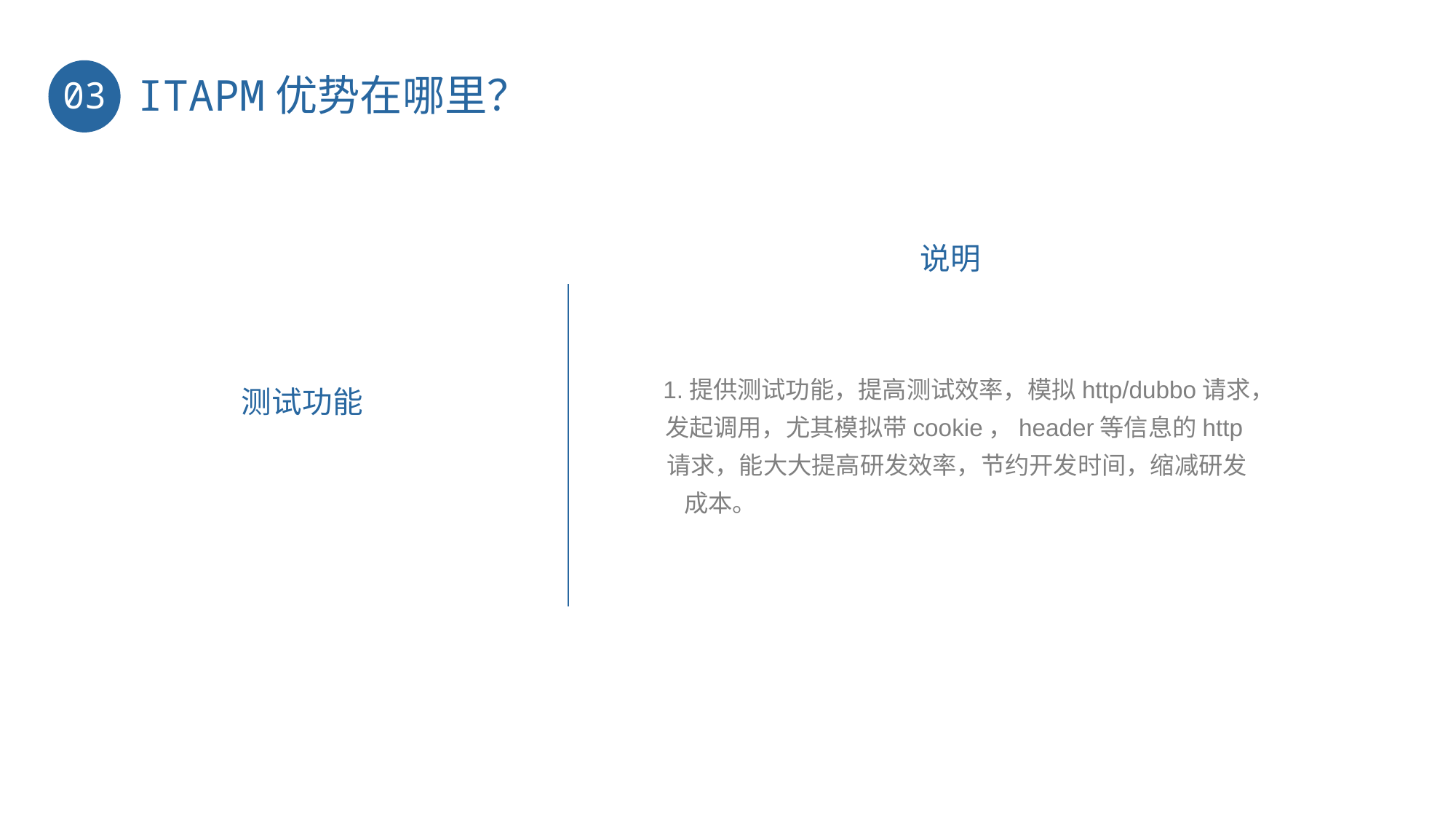

ITAPM优势在哪里？
03
说明
1.提供测试功能，提高测试效率，模拟http/dubbo请求，发起调用，尤其模拟带cookie，header等信息的http请求，能大大提高研发效率，节约开发时间，缩减研发成本。
测试功能